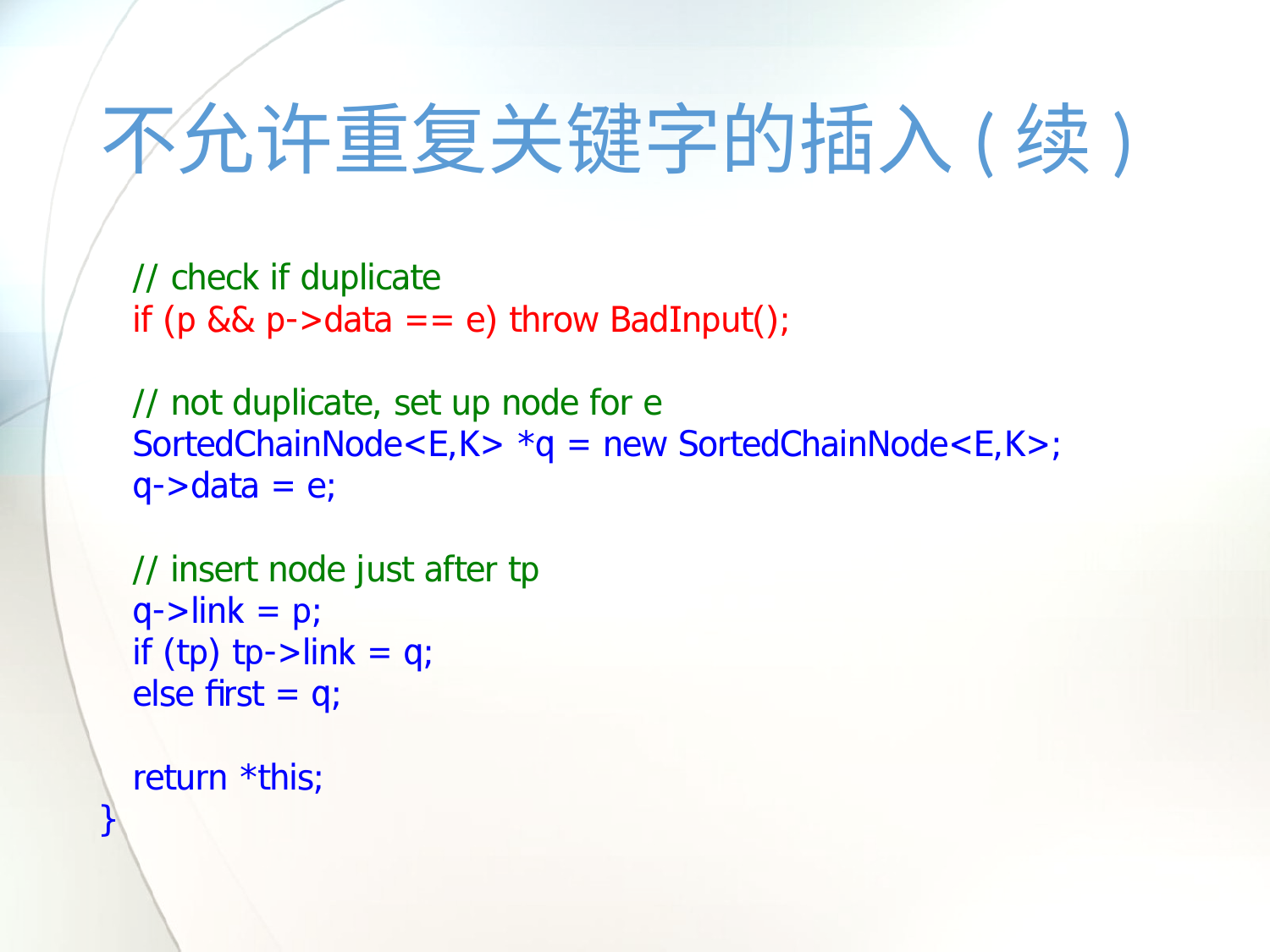

# 不允许重复关键字的插入(续)
   // check if duplicate
   if (p && p->data == e) throw BadInput();

   // not duplicate, set up node for e
   SortedChainNode<E,K> *q = new SortedChainNode<E,K>;
   q->data = e;

   // insert node just after tp
   q->link = p;
   if (tp) tp->link = q;
   else first = q;

   return *this;
}